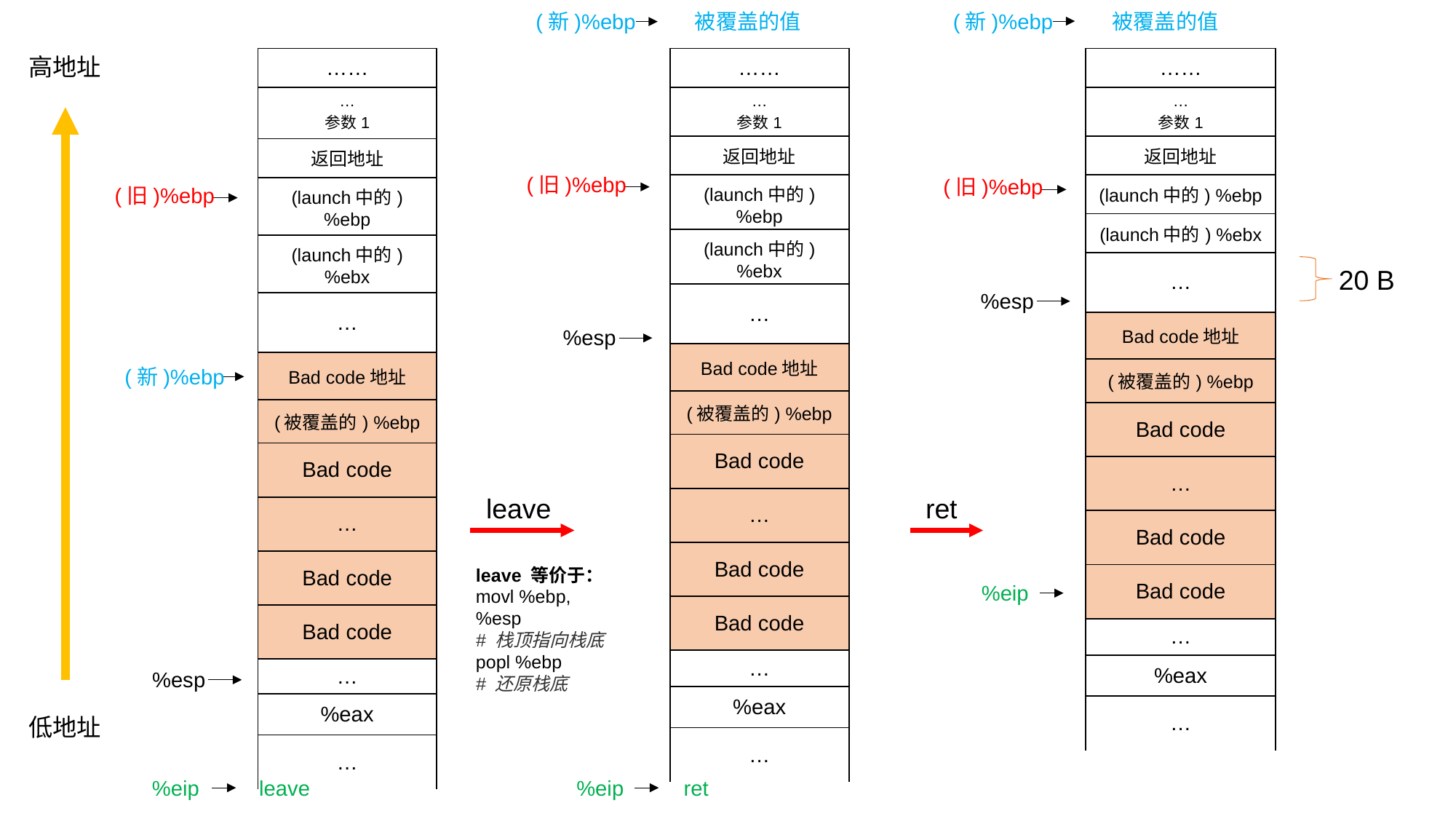

(新)%ebp         被覆盖的值
(新)%ebp         被覆盖的值
高地址
低地址
| …… |
| --- |
| … 参数1 |
| 返回地址 |
| (launch中的) %ebp |
| (launch中的) %ebx |
| … |
| Bad code地址 |
| (被覆盖的) %ebp |
| Bad code |
| … |
| Bad code |
| Bad code |
| … |
| %eax |
| … |
| …… |
| --- |
| … 参数1 |
| 返回地址 |
| (launch中的) %ebp |
| (launch中的) %ebx |
| … |
| Bad code地址 |
| (被覆盖的) %ebp |
| Bad code |
| … |
| Bad code |
| Bad code |
| … |
| %eax |
| … |
| …… |
| --- |
| … 参数1 |
| 返回地址 |
| (launch中的) %ebp |
| (launch中的) %ebx |
| … |
| Bad code地址 |
| (被覆盖的) %ebp |
| Bad code |
| … |
| Bad code |
| Bad code |
| … |
| %eax |
| … |
(旧)%ebp
(旧)%ebp
(旧)%ebp

20 B
%esp
%esp
(新)%ebp
leave
ret
leave 等价于：
movl %ebp, %esp
# 栈顶指向栈底
popl %ebp
# 还原栈底
%eip
%esp
%eip          leave
%eip          ret